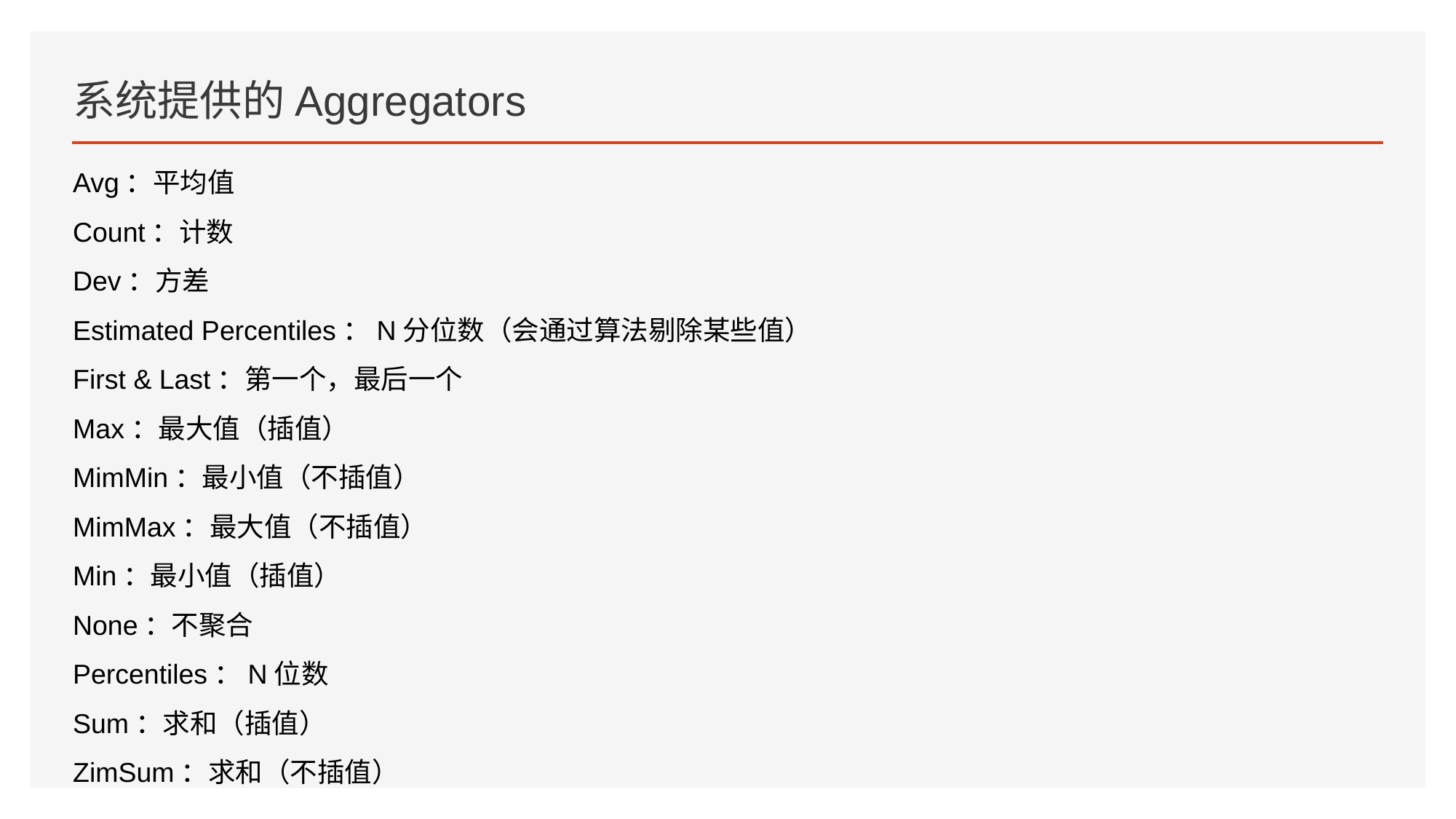

# 系统提供的Aggregators
Avg：平均值
Count：计数
Dev：方差
Estimated Percentiles：N分位数（会通过算法剔除某些值）
First & Last：第一个，最后一个
Max：最大值（插值）
MimMin：最小值（不插值）
MimMax：最大值（不插值）
Min：最小值（插值）
None：不聚合
Percentiles：N位数
Sum：求和（插值）
ZimSum：求和（不插值）